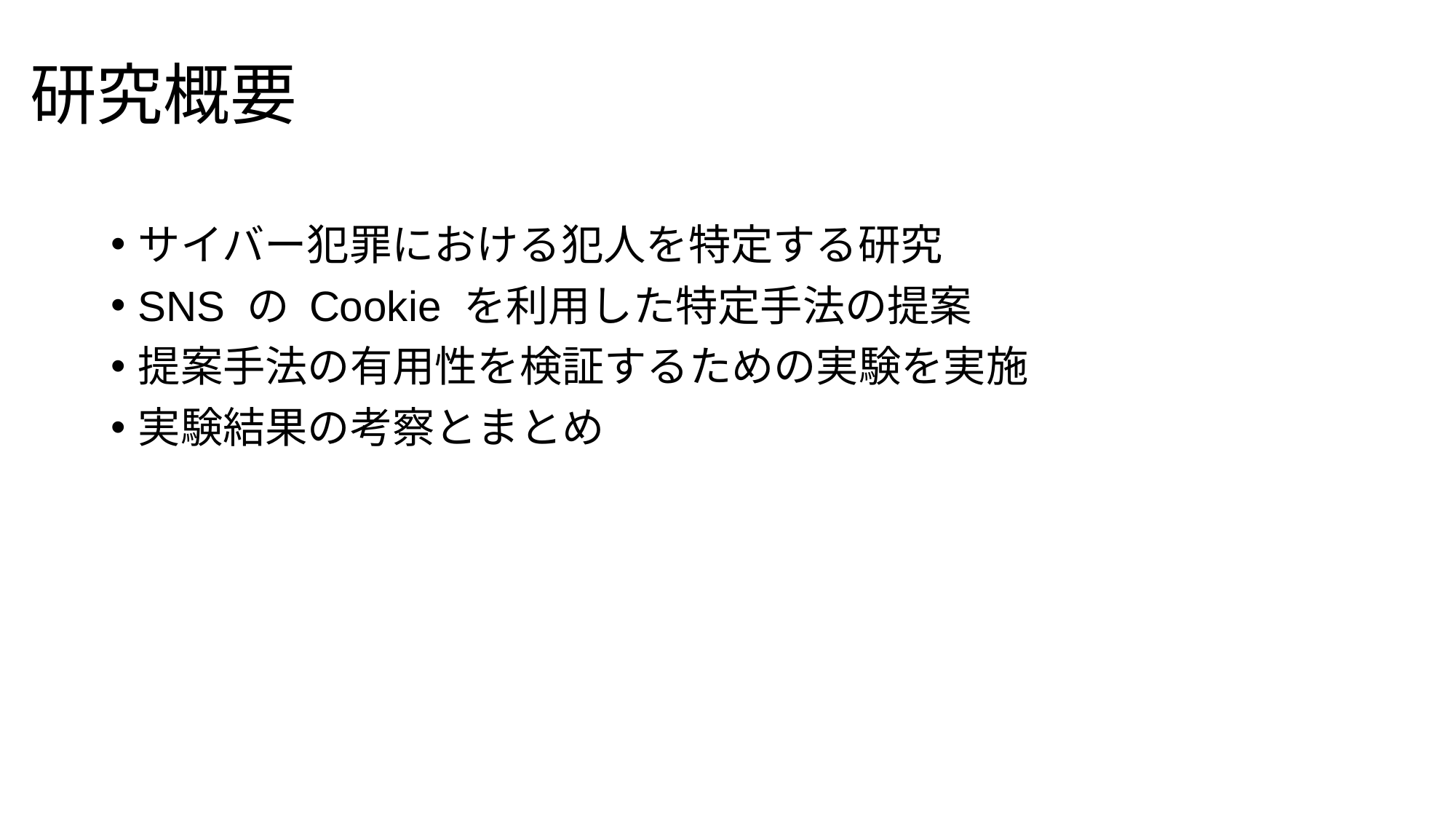

# 研究概要
サイバー犯罪における犯人を特定する研究
SNS の Cookie を利用した特定手法の提案
提案手法の有用性を検証するための実験を実施
実験結果の考察とまとめ